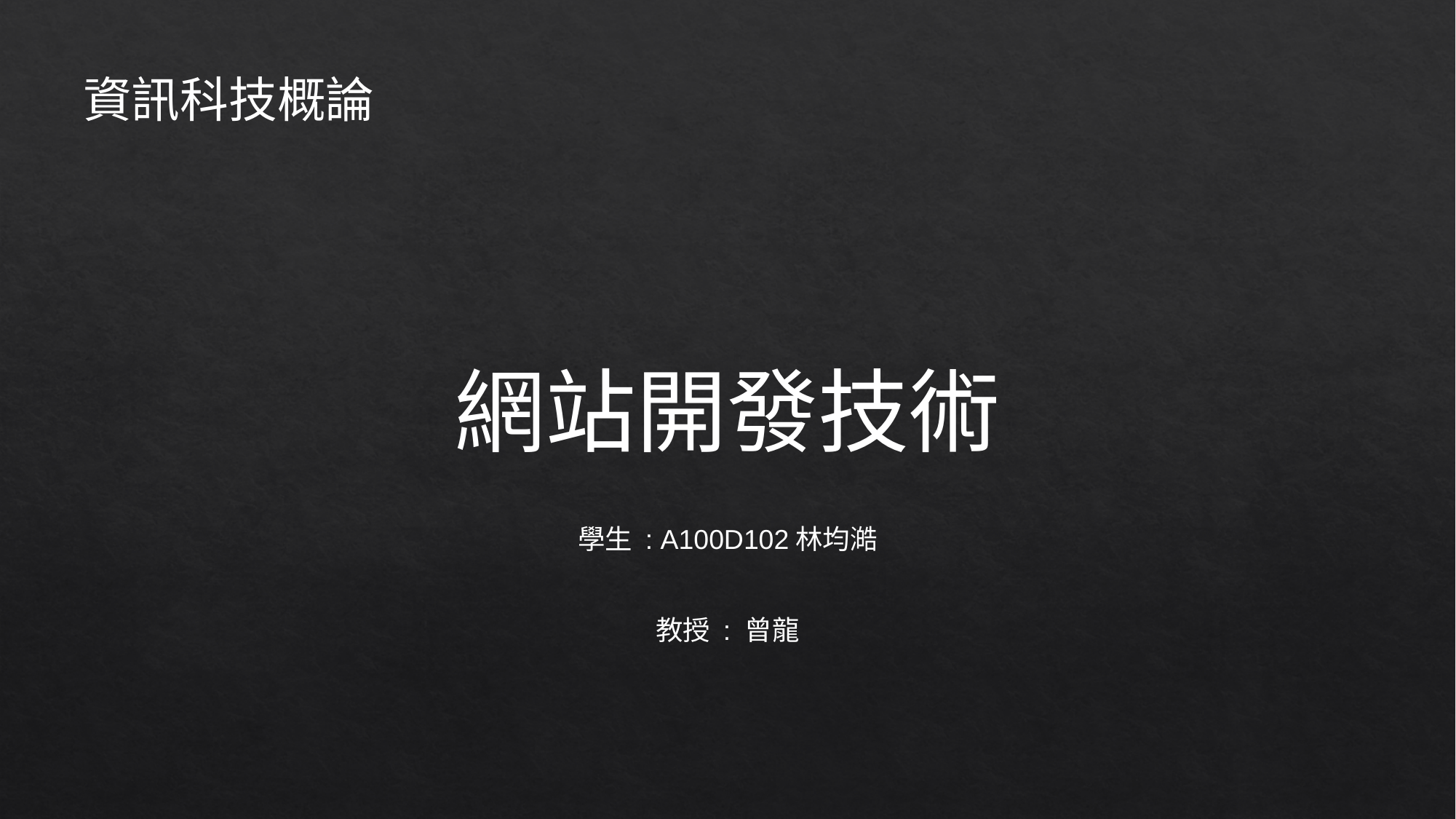

資訊科技概論
網站開發技術
學生 : A100D102林均澔
教授 : 曾龍